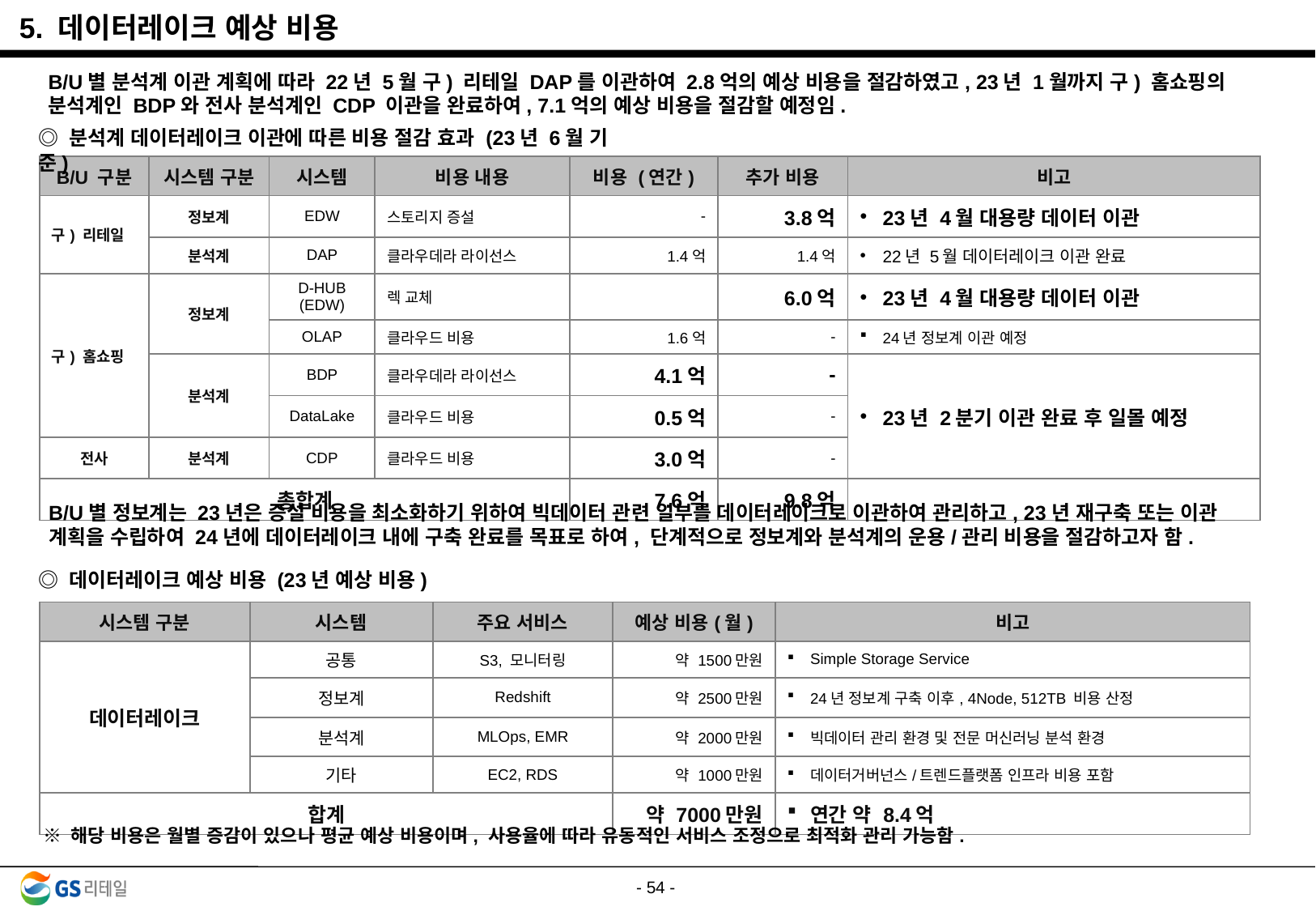

5. 데이터레이크 예상 비용
B/U별 분석계 이관 계획에 따라 22년 5월 구) 리테일 DAP를 이관하여 2.8억의 예상 비용을 절감하였고, 23년 1월까지 구) 홈쇼핑의 분석계인 BDP와 전사 분석계인 CDP 이관을 완료하여, 7.1억의 예상 비용을 절감할 예정임.
◎ 분석계 데이터레이크 이관에 따른 비용 절감 효과 (23년 6월 기준)
| B/U 구분 | 시스템 구분 | 시스템 | 비용 내용 | 비용 (연간) | 추가 비용 | 비고 |
| --- | --- | --- | --- | --- | --- | --- |
| 구) 리테일 | 정보계 | EDW | 스토리지 증설 | - | 3.8억 | 23년 4월 대용량 데이터 이관 |
|  | 분석계 | DAP | 클라우데라 라이선스 | 1.4억 | 1.4억 | 22년 5월 데이터레이크 이관 완료 |
| 구) 홈쇼핑 | 정보계 | D-HUB (EDW) | 렉 교체 |  | 6.0억 | 23년 4월 대용량 데이터 이관 |
|  |  | OLAP | 클라우드 비용 | 1.6억 | - | 24년 정보계 이관 예정 |
|  | 분석계 | BDP | 클라우데라 라이선스 | 4.1억 | - | 23년 2분기 이관 완료 후 일몰 예정 |
|  |  | DataLake | 클라우드 비용 | 0.5억 | - |  |
| 전사 | 분석계 | CDP | 클라우드 비용 | 3.0억 | - | 23년 1월 데이터레이크 이관 완료 예정 |
| 총합계 |  |  |  | 7.6억 | 9.8억 |  |
B/U별 정보계는 23년은 증설 비용을 최소화하기 위하여 빅데이터 관련 일부를 데이터레이크로 이관하여 관리하고, 23년 재구축 또는 이관 계획을 수립하여 24년에 데이터레이크 내에 구축 완료를 목표로 하여, 단계적으로 정보계와 분석계의 운용/관리 비용을 절감하고자 함.
◎ 데이터레이크 예상 비용 (23년 예상 비용)
| 시스템 구분 | 시스템 | 주요 서비스 | 예상 비용(월) | 비고 |
| --- | --- | --- | --- | --- |
| 데이터레이크 | 공통 | S3, 모니터링 | 약 1500만원 | Simple Storage Service |
|  | 정보계 | Redshift | 약 2500만원 | 24년 정보계 구축 이후, 4Node, 512TB 비용 산정 |
|  | 분석계 | MLOps, EMR | 약 2000만원 | 빅데이터 관리 환경 및 전문 머신러닝 분석 환경 |
|  | 기타 | EC2, RDS | 약 1000만원 | 데이터거버넌스/트렌드플랫폼 인프라 비용 포함 |
| 합계 |  |  | 약 7000만원 | 연간 약 8.4억 |
※ 해당 비용은 월별 증감이 있으나 평균 예상 비용이며, 사용율에 따라 유동적인 서비스 조정으로 최적화 관리 가능함.
- 54 -